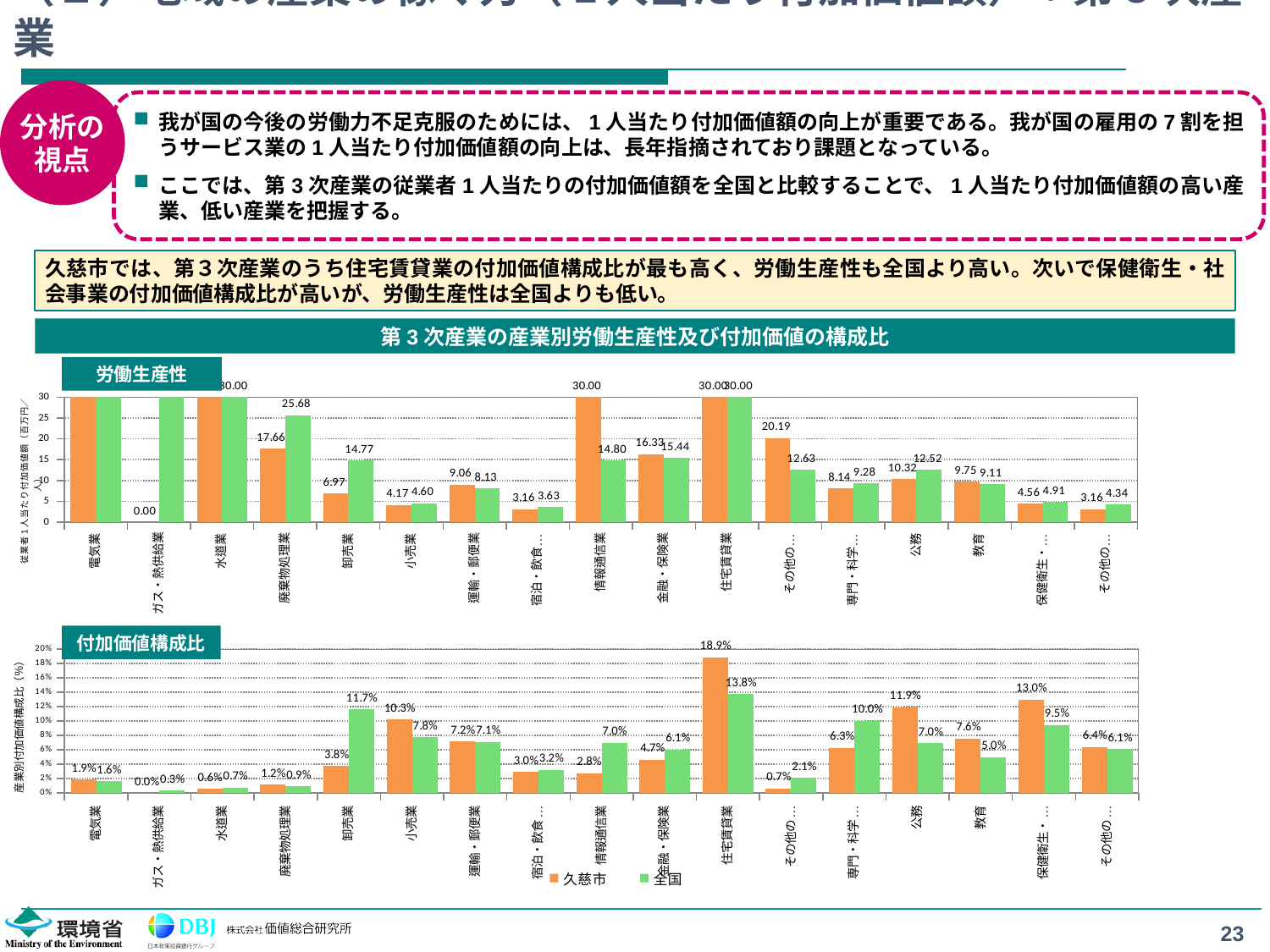

# （２）地域の産業の稼ぐ力（1人当たり付加価値額）：第3次産業
分析の
視点
我が国の今後の労働力不足克服のためには、1人当たり付加価値額の向上が重要である。我が国の雇用の7割を担うサービス業の1人当たり付加価値額の向上は、長年指摘されており課題となっている。
ここでは、第3次産業の従業者1人当たりの付加価値額を全国と比較することで、1人当たり付加価値額の高い産業、低い産業を把握する。
久慈市では、第３次産業のうち住宅賃貸業の付加価値構成比が最も高く、労働生産性も全国より高い。次いで保健衛生・社会事業の付加価値構成比が高いが、労働生産性は全国よりも低い。
第3次産業の産業別労働生産性及び付加価値の構成比
労働生産性

### Chart

| Category | 久慈市 | 全国 |
|---|---|---|
| 電気業 | 30.0 | 30.0 |
| ガス・熱供給業 | 0.0 | 30.0 |
| 水道業 | 30.0 | 30.0 |
| 廃棄物処理業 | 17.659454645858933 | 25.681603562479992 |
| 卸売業 | 6.966657400341831 | 14.768808538344558 |
| 小売業 | 4.173676730358797 | 4.5971243874653505 |
| 運輸・郵便業 | 9.056765235171994 | 8.13247964894202 |
| 宿泊・飲食サービス業 | 3.160427263071671 | 3.626027811567656 |
| 情報通信業 | 30.0 | 14.804744073187218 |
| 金融・保険業 | 16.33231828638532 | 15.441058821852275 |
| 住宅賃貸業 | 30.0 | 30.0 |
| その他の不動産業 | 20.19493728260361 | 12.632502675710096 |
| 専門・科学技術、業務支援サービス業 | 8.137339311713905 | 9.276339123597706 |
| 公務 | 10.322467264294037 | 12.516720495581726 |
| 教育 | 9.754825079601133 | 9.106912134686674 |
| 保健衛生・社会事業 | 4.5601781359101095 | 4.914373090707124 |
| その他のサービス | 3.1582022658432454 | 4.340631498554535 |
付加価値構成比

### Chart

| Category | 久慈市 | 全国 |
|---|---|---|
| 電気業 | 0.019093256948337623 | 0.016197801979234115 |
| ガス・熱供給業 | 0.0 | 0.003489757097290967 |
| 水道業 | 0.005847386949459218 | 0.007476996136578555 |
| 廃棄物処理業 | 0.01181313880449852 | 0.0092762465091347 |
| 卸売業 | 0.037723388726774484 | 0.11653032629046173 |
| 小売業 | 0.10254670049023773 | 0.07783884844941495 |
| 運輸・郵便業 | 0.07151110208304065 | 0.07106143456002177 |
| 宿泊・飲食サービス業 | 0.02960690443197352 | 0.03246417106813426 |
| 情報通信業 | 0.02756838581089452 | 0.06993688162019364 |
| 金融・保険業 | 0.04655720479414768 | 0.06073737383782679 |
| 住宅賃貸業 | 0.18850700738105264 | 0.13754640710962415 |
| その他の不動産業 | 0.006728843862409245 | 0.021089358646286385 |
| 専門・科学技術、業務支援サービス業 | 0.06297676213030419 | 0.10046049880216927 |
| 公務 | 0.11916682066399989 | 0.06954013452762217 |
| 教育 | 0.07611687969833726 | 0.050261785037400586 |
| 保健衛生・社会事業 | 0.1301550881446231 | 0.09491336728888285 |
| その他のサービス | 0.0640811290799096 | 0.06117861103972314 |
23